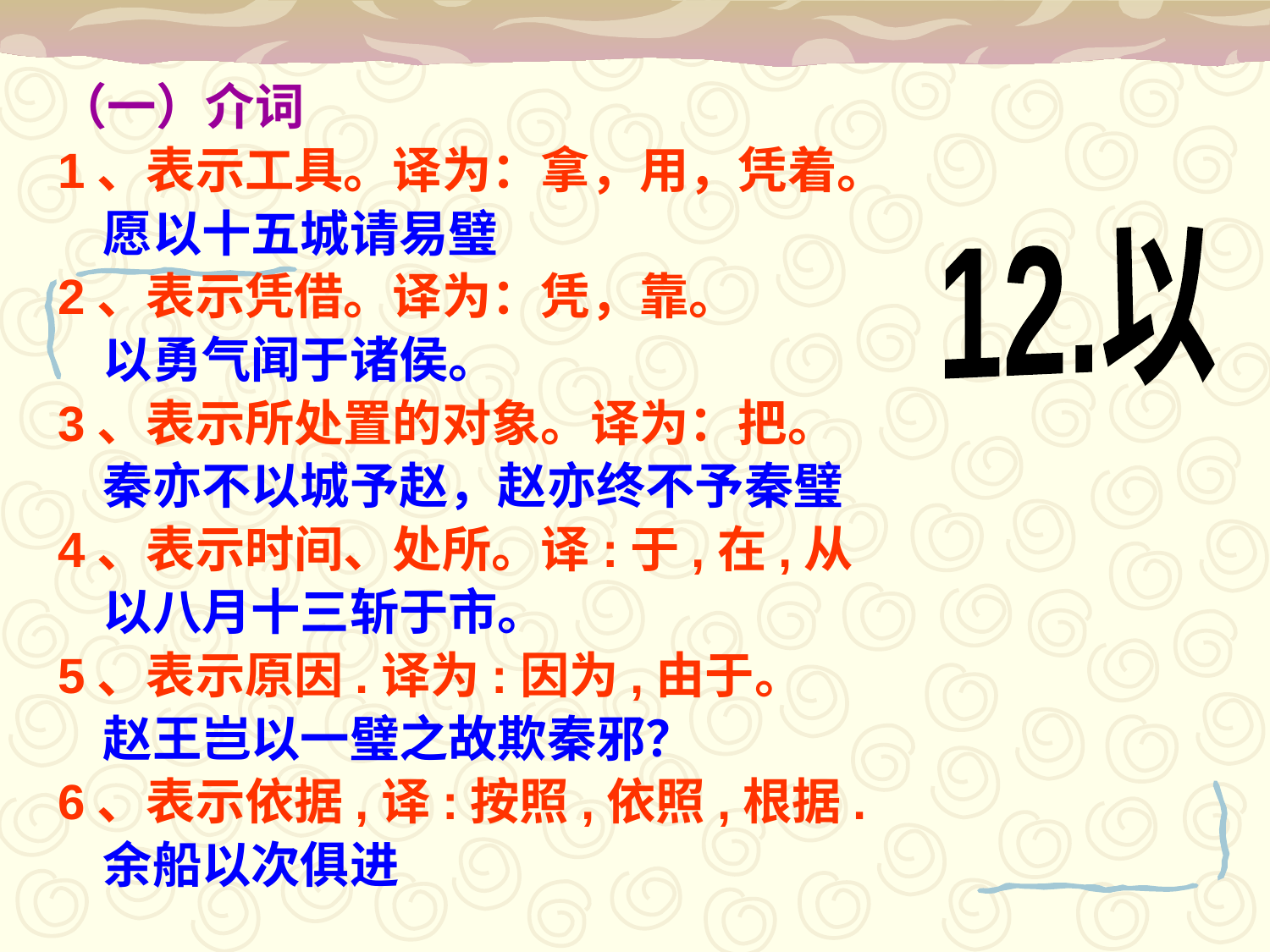

（一）介词
1、表示工具。译为：拿，用，凭着。
   愿以十五城请易璧
2、表示凭借。译为：凭，靠。
   以勇气闻于诸侯。
3、表示所处置的对象。译为：把。
   秦亦不以城予赵，赵亦终不予秦璧
4、表示时间、处所。译:于,在,从
   以八月十三斩于市。
5、表示原因.译为:因为,由于。
   赵王岂以一璧之故欺秦邪？
6、表示依据,译:按照,依照,根据.
   余船以次俱进
12.以